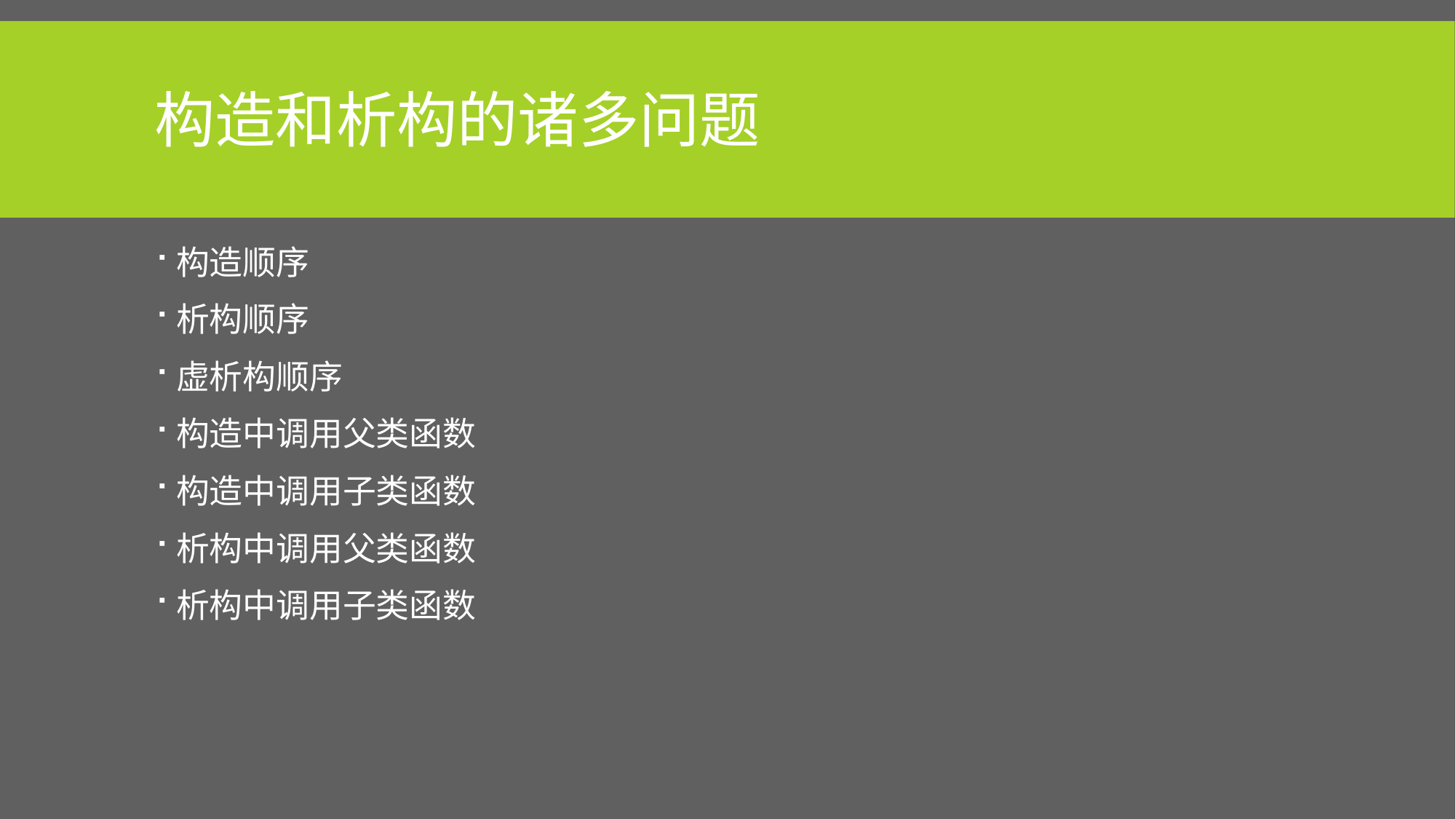

# 构造和析构的诸多问题
构造顺序
析构顺序
虚析构顺序
构造中调用父类函数
构造中调用子类函数
析构中调用父类函数
析构中调用子类函数